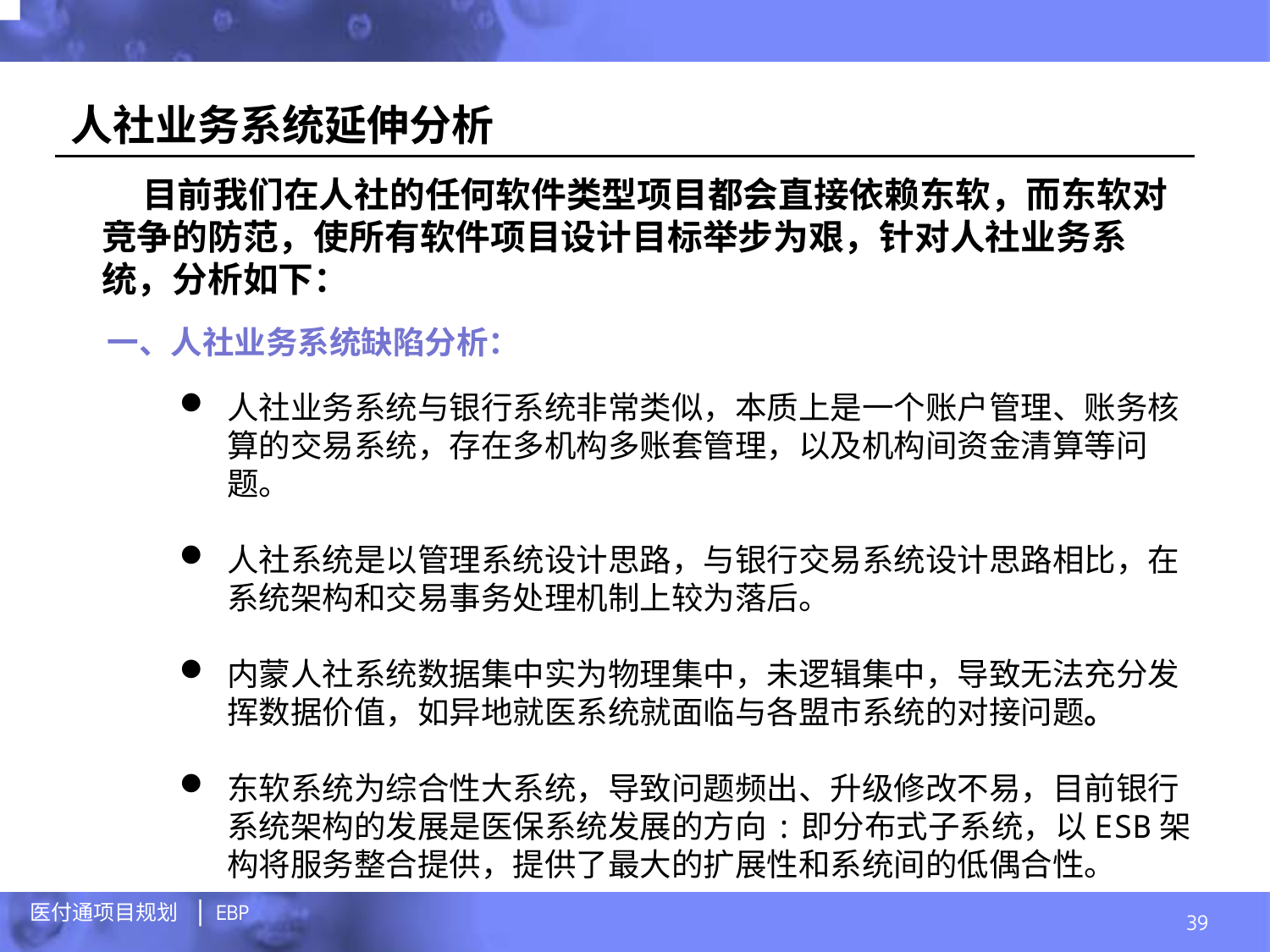

人社业务系统延伸分析
    目前我们在人社的任何软件类型项目都会直接依赖东软，而东软对竞争的防范，使所有软件项目设计目标举步为艰，针对人社业务系统，分析如下：
一、人社业务系统缺陷分析：
人社业务系统与银行系统非常类似，本质上是一个账户管理、账务核算的交易系统，存在多机构多账套管理，以及机构间资金清算等问题。

人社系统是以管理系统设计思路，与银行交易系统设计思路相比，在系统架构和交易事务处理机制上较为落后。

内蒙人社系统数据集中实为物理集中，未逻辑集中，导致无法充分发挥数据价值，如异地就医系统就面临与各盟市系统的对接问题。

东软系统为综合性大系统，导致问题频出、升级修改不易，目前银行系统架构的发展是医保系统发展的方向:即分布式子系统，以ESB架构将服务整合提供，提供了最大的扩展性和系统间的低偶合性。
39